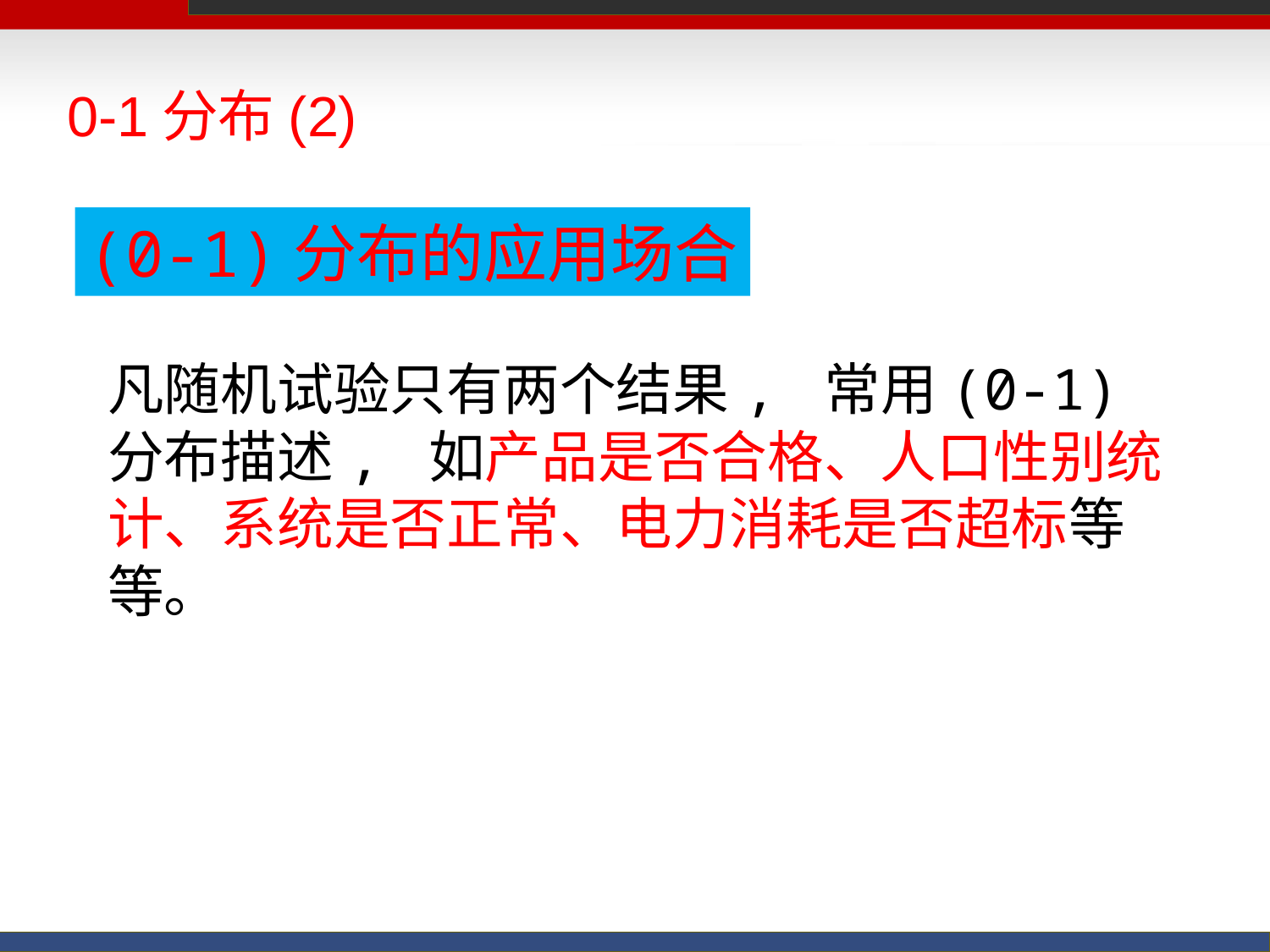

# 0-1分布(2)
(0-1)分布的应用场合
凡随机试验只有两个结果, 常用(0-1)分布描述, 如产品是否合格、人口性别统计、系统是否正常、电力消耗是否超标等等。